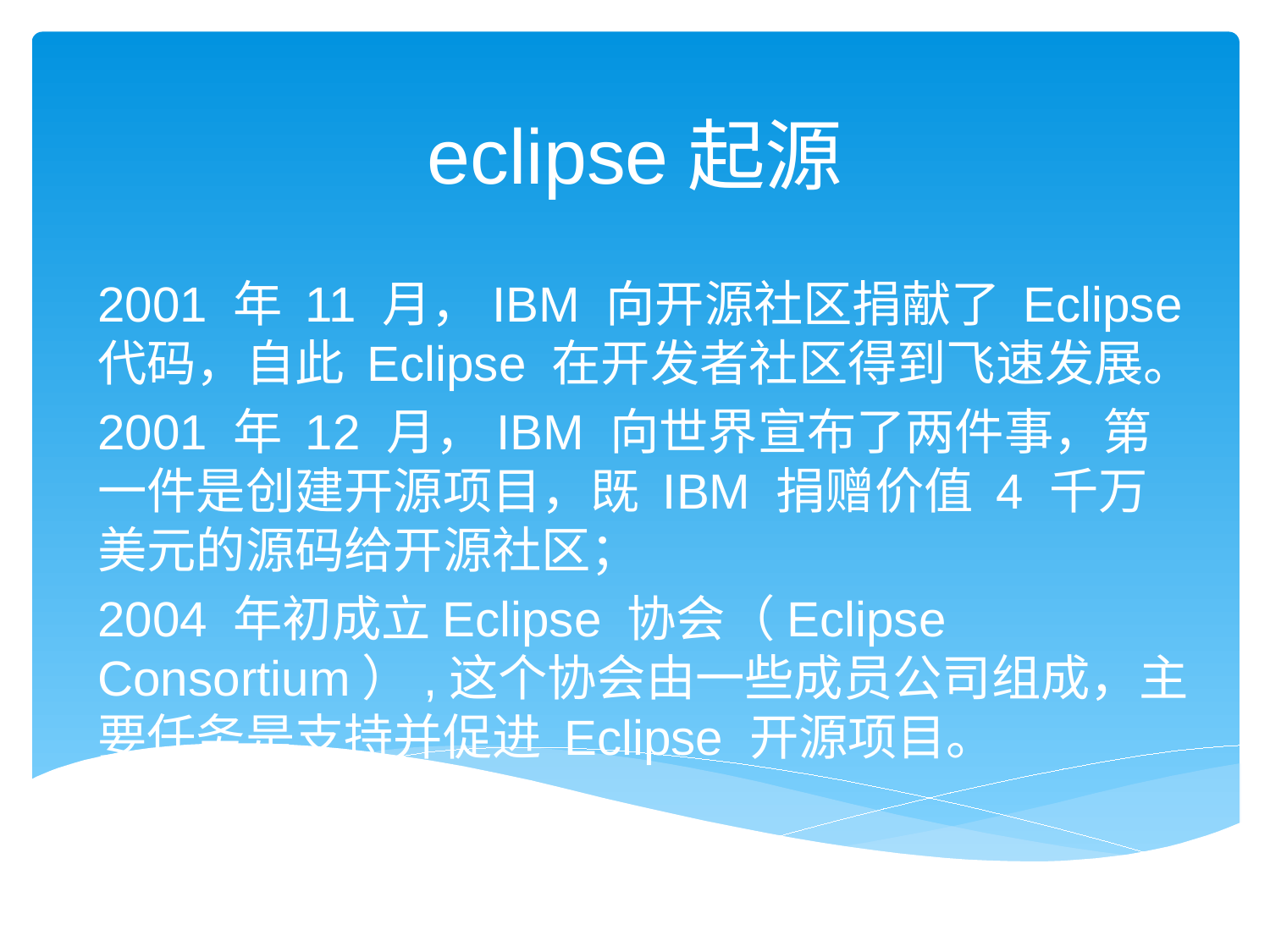

# eclipse起源
2001 年 11 月，IBM 向开源社区捐献了 Eclipse 代码，自此 Eclipse 在开发者社区得到飞速发展。
2001 年 12 月，IBM 向世界宣布了两件事，第一件是创建开源项目，既 IBM 捐赠价值 4 千万美元的源码给开源社区；
2004 年初成立Eclipse 协会（Eclipse Consortium）,这个协会由一些成员公司组成，主要任务是支持并促进 Eclipse 开源项目。